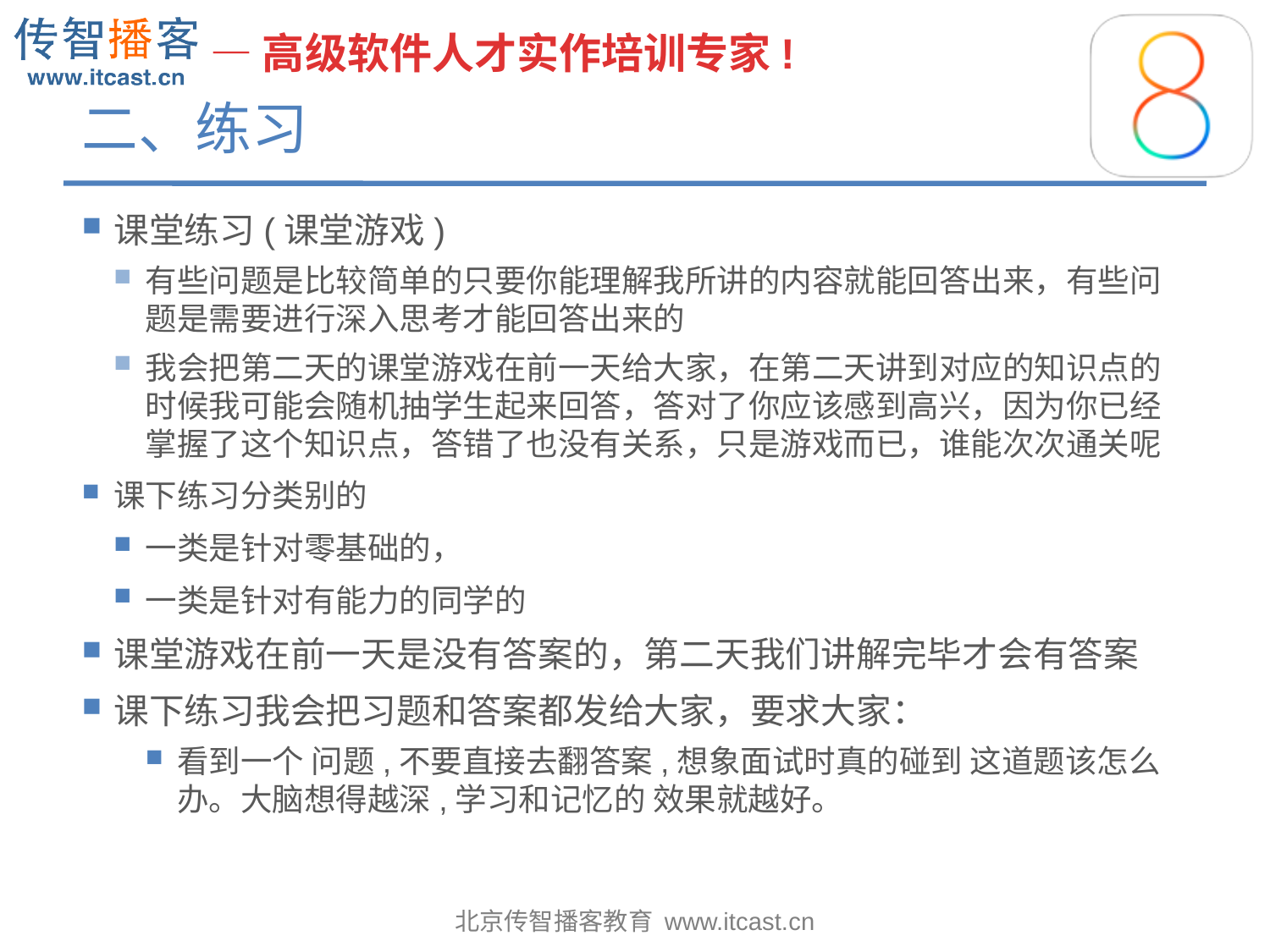

# 二、练习
课堂练习(课堂游戏)
有些问题是比较简单的只要你能理解我所讲的内容就能回答出来，有些问题是需要进行深入思考才能回答出来的
我会把第二天的课堂游戏在前一天给大家，在第二天讲到对应的知识点的时候我可能会随机抽学生起来回答，答对了你应该感到高兴，因为你已经掌握了这个知识点，答错了也没有关系，只是游戏而已，谁能次次通关呢
课下练习分类别的
一类是针对零基础的，
一类是针对有能力的同学的
课堂游戏在前一天是没有答案的，第二天我们讲解完毕才会有答案
课下练习我会把习题和答案都发给大家，要求大家：
看到一个 问题,不要直接去翻答案,想象面试时真的碰到 这道题该怎么办。大脑想得越深,学习和记忆的 效果就越好。